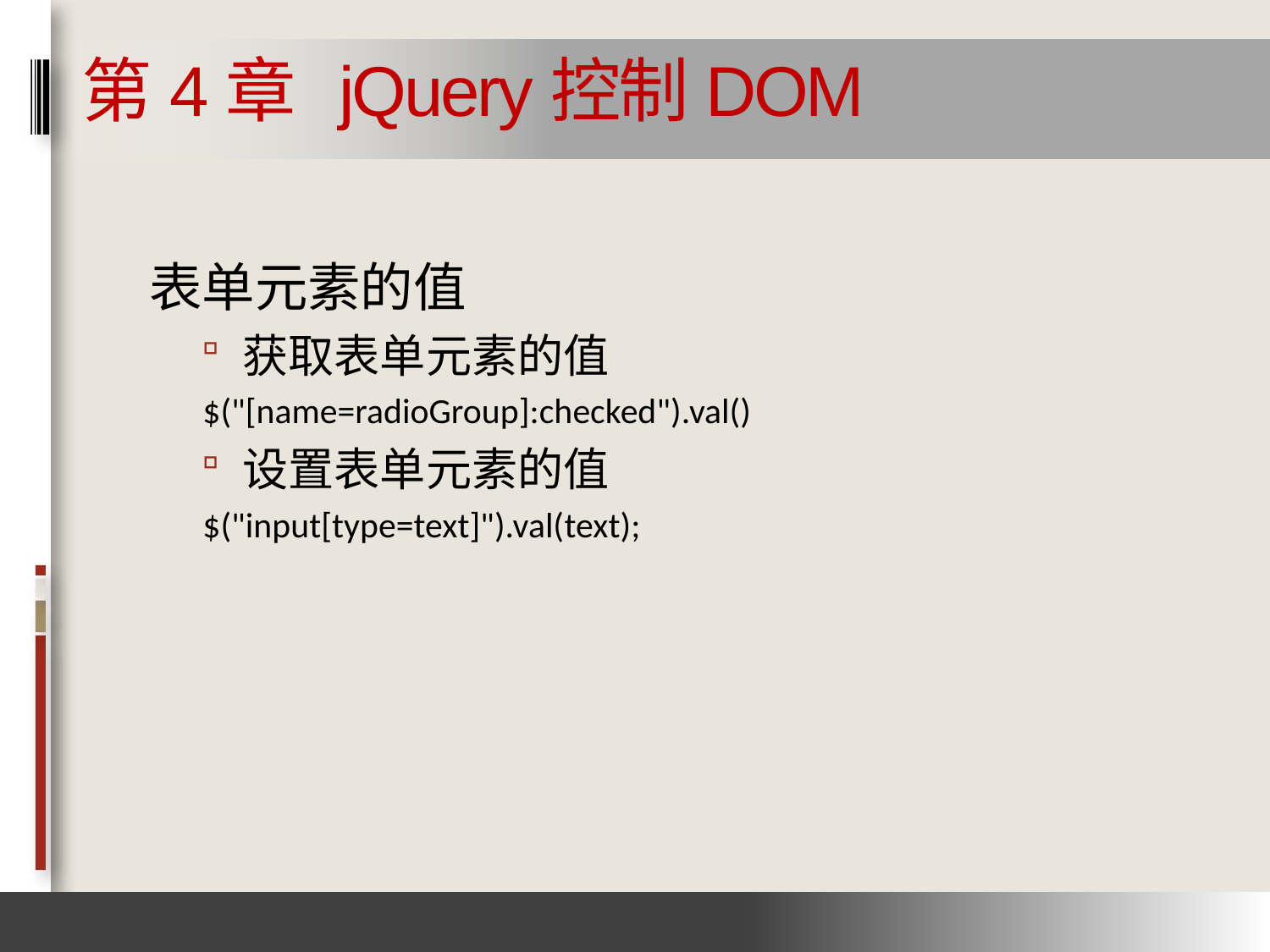

# 第4章  jQuery控制DOM
表单元素的值
获取表单元素的值
$("[name=radioGroup]:checked").val()
设置表单元素的值
$("input[type=text]").val(text);